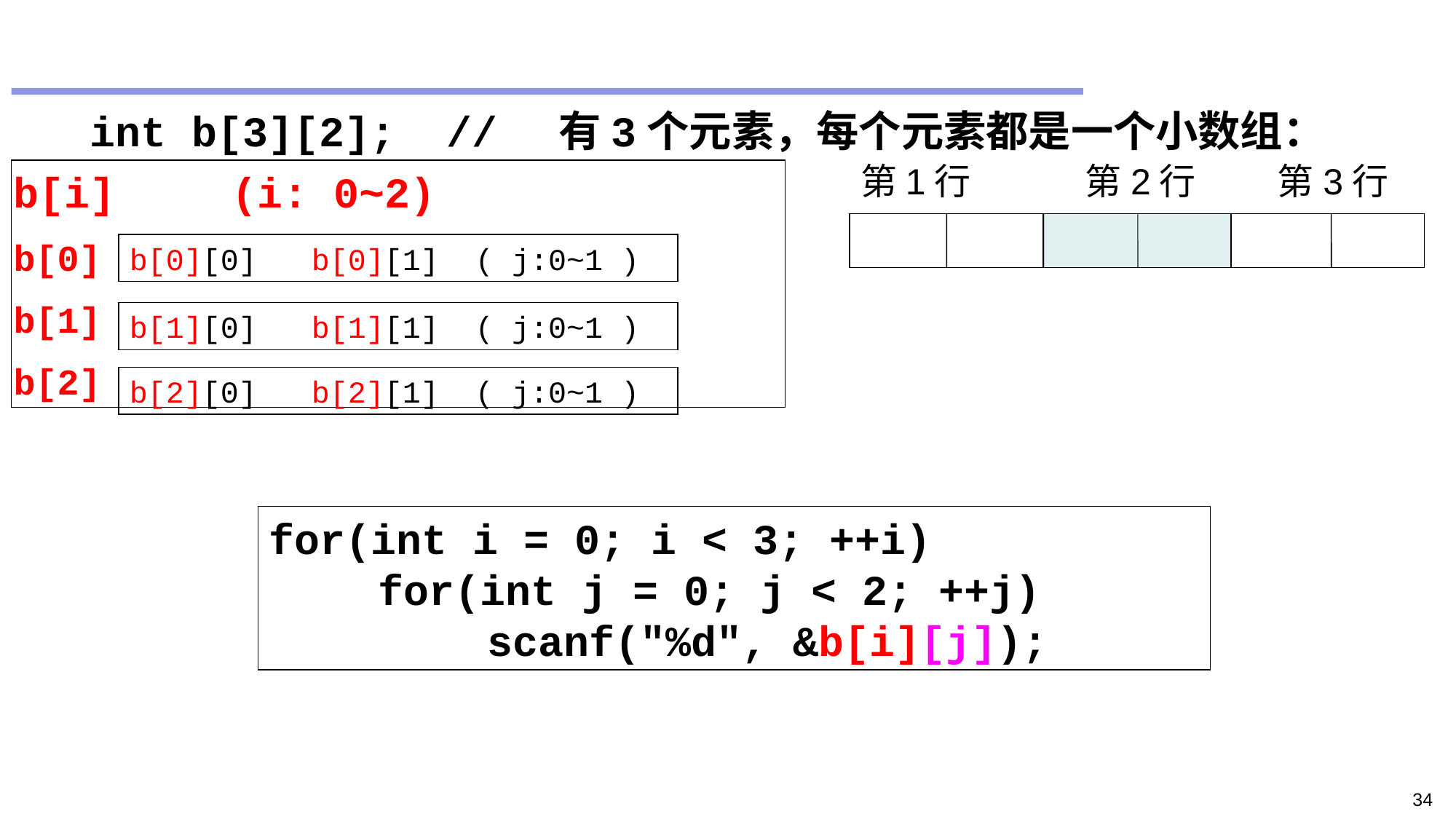

#
   int b[3][2];  //  有3个元素，每个元素都是一个小数组：

第1行              第2行          第3行
b[i] 	(i: 0~2)
b[0]
b[1]
b[2]

b[0][0]   b[0][1]  ( j:0~1 )
b[1][0]   b[1][1]  ( j:0~1 )
b[2][0]   b[2][1]  ( j:0~1 )
for(int i = 0; i < 3; ++i)
	for(int j = 0; j < 2; ++j)
		scanf("%d", &b[i][j]);
34